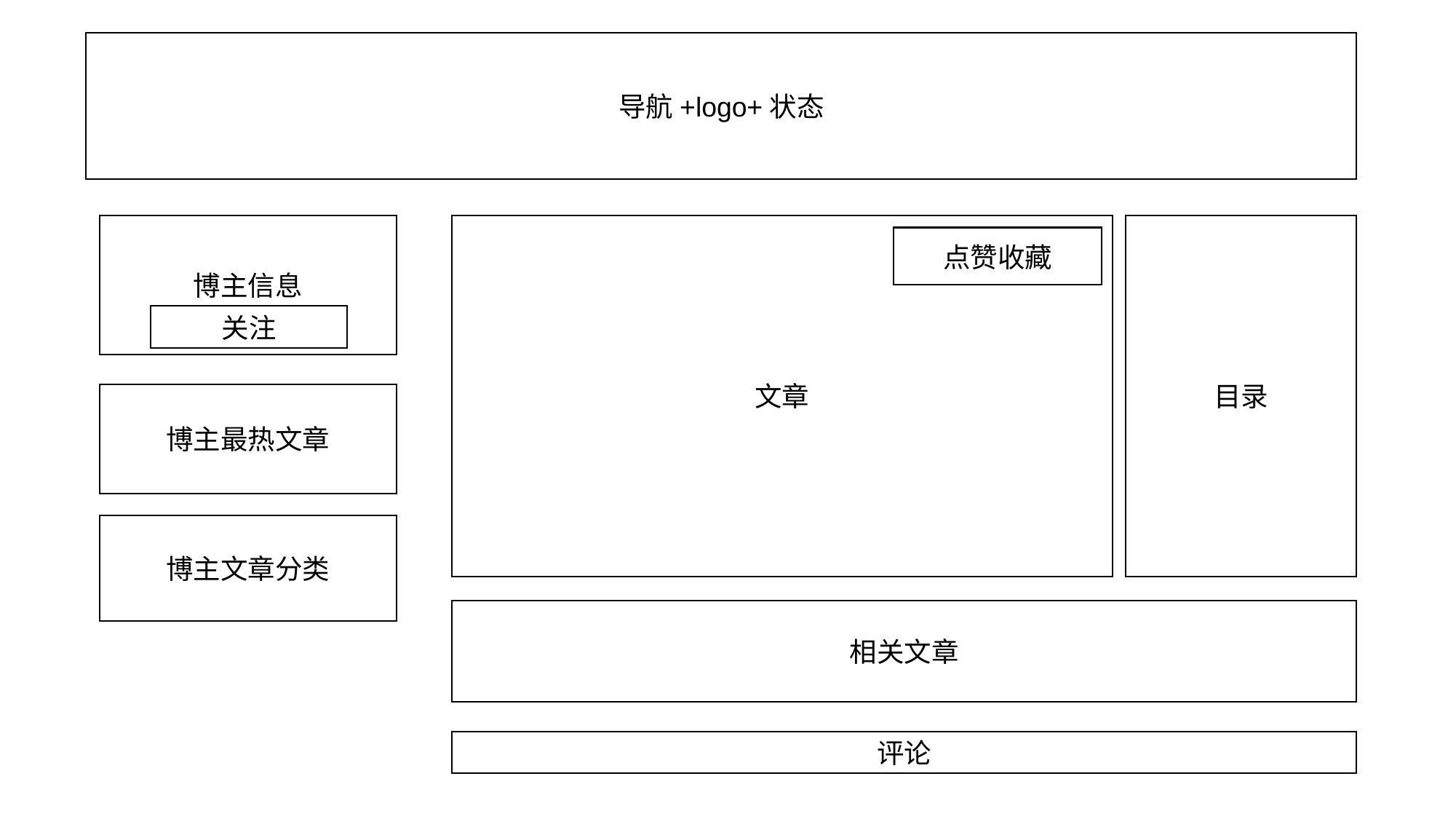

导航+logo+状态
目录
博主信息
文章
点赞收藏
关注
博主最热文章
博主文章分类
相关文章
评论